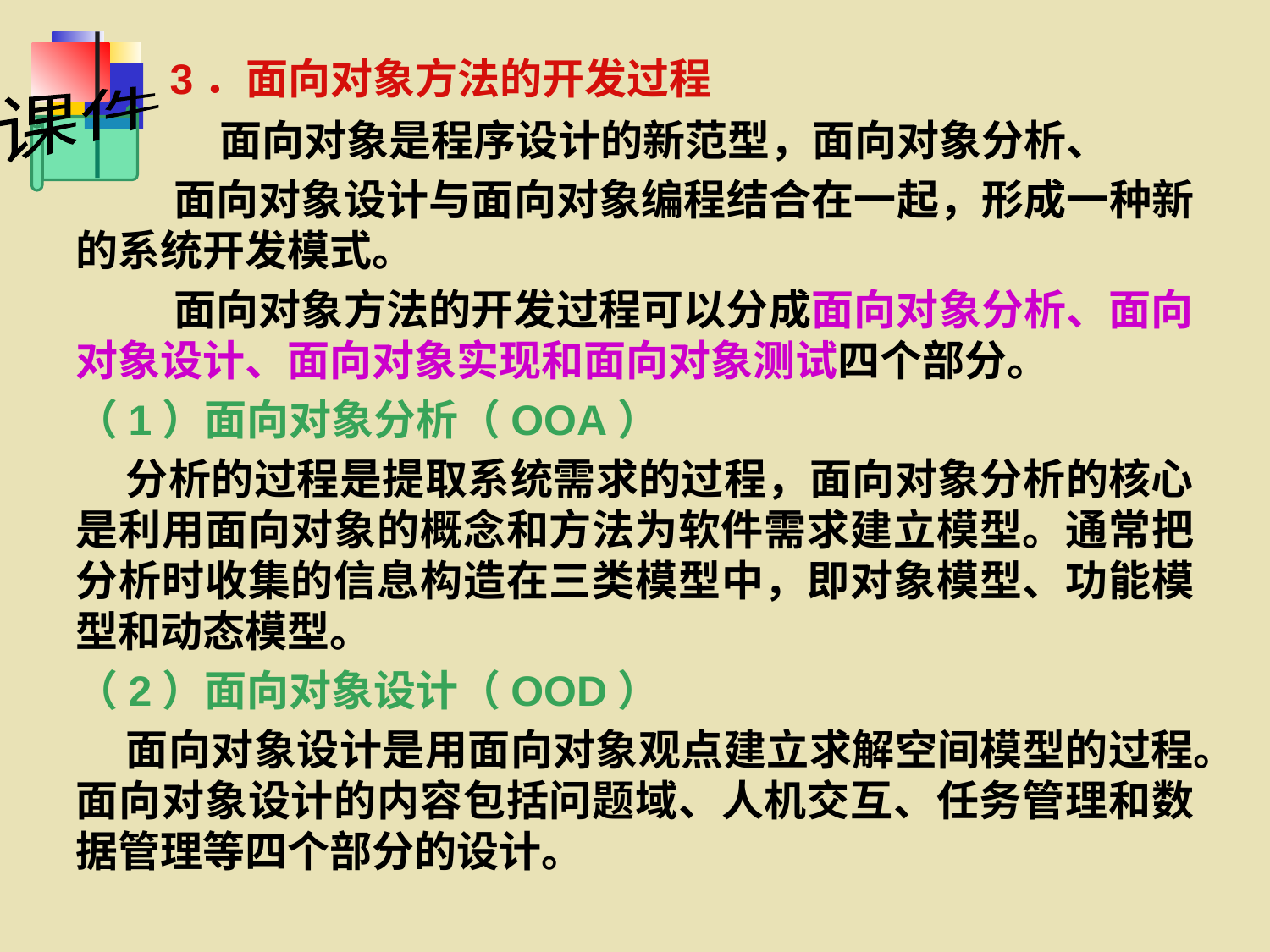

3．面向对象方法的开发过程
              面向对象是程序设计的新范型，面向对象分析、
         面向对象设计与面向对象编程结合在一起，形成一种新的系统开发模式。
         面向对象方法的开发过程可以分成面向对象分析、面向对象设计、面向对象实现和面向对象测试四个部分。
（1）面向对象分析（OOA）
    分析的过程是提取系统需求的过程，面向对象分析的核心是利用面向对象的概念和方法为软件需求建立模型。通常把分析时收集的信息构造在三类模型中，即对象模型、功能模型和动态模型。
（2）面向对象设计（OOD）
    面向对象设计是用面向对象观点建立求解空间模型的过程。面向对象设计的内容包括问题域、人机交互、任务管理和数据管理等四个部分的设计。